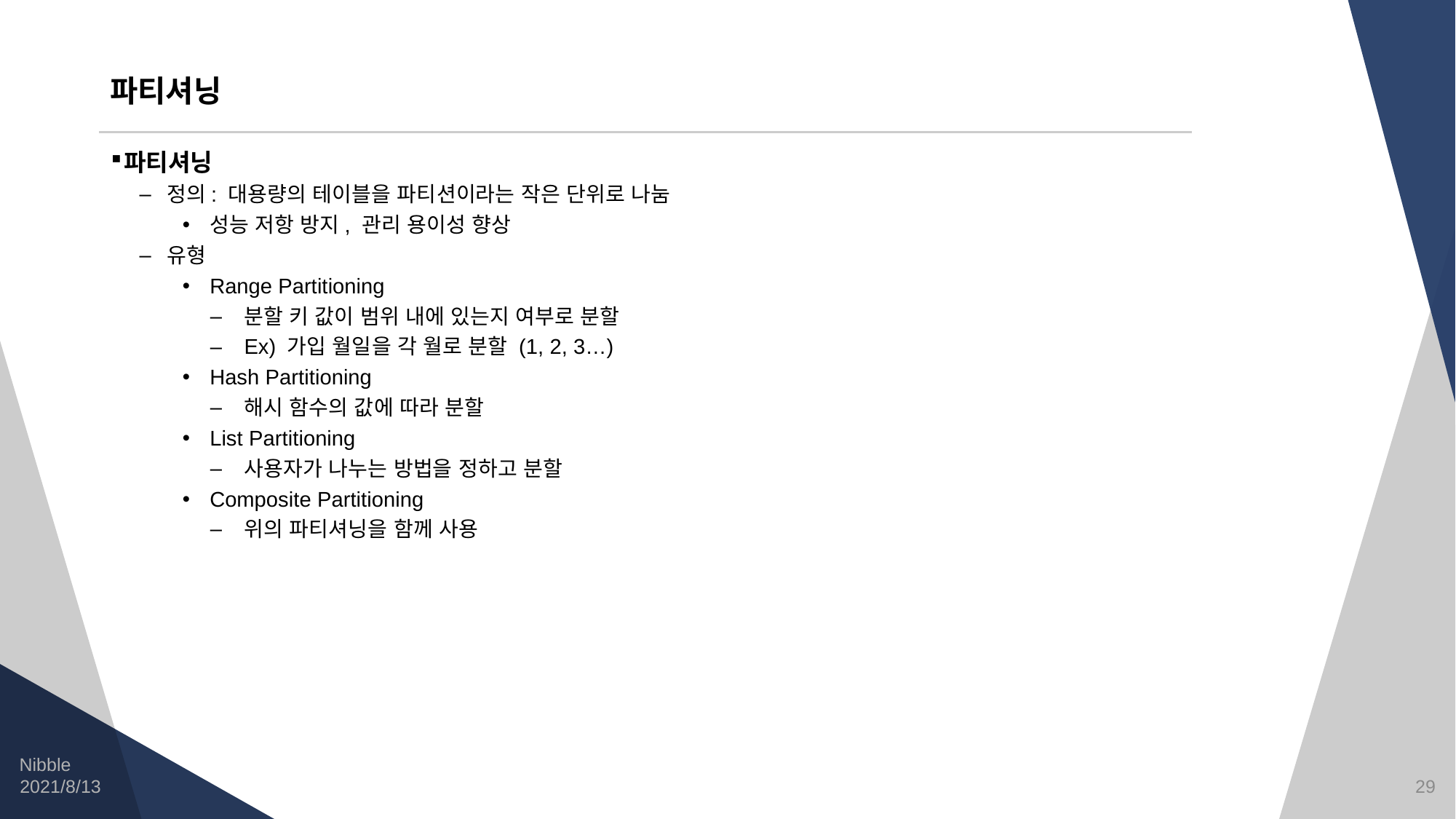

# 파티셔닝

파티셔닝
정의: 대용량의 테이블을 파티션이라는 작은 단위로 나눔
성능 저항 방지, 관리 용이성 향상
유형
Range Partitioning
분할 키 값이 범위 내에 있는지 여부로 분할
Ex) 가입 월일을 각 월로 분할 (1, 2, 3…)
Hash Partitioning
해시 함수의 값에 따라 분할
List Partitioning
사용자가 나누는 방법을 정하고 분할
Composite Partitioning
위의 파티셔닝을 함께 사용
Nibble
2021/8/13
29